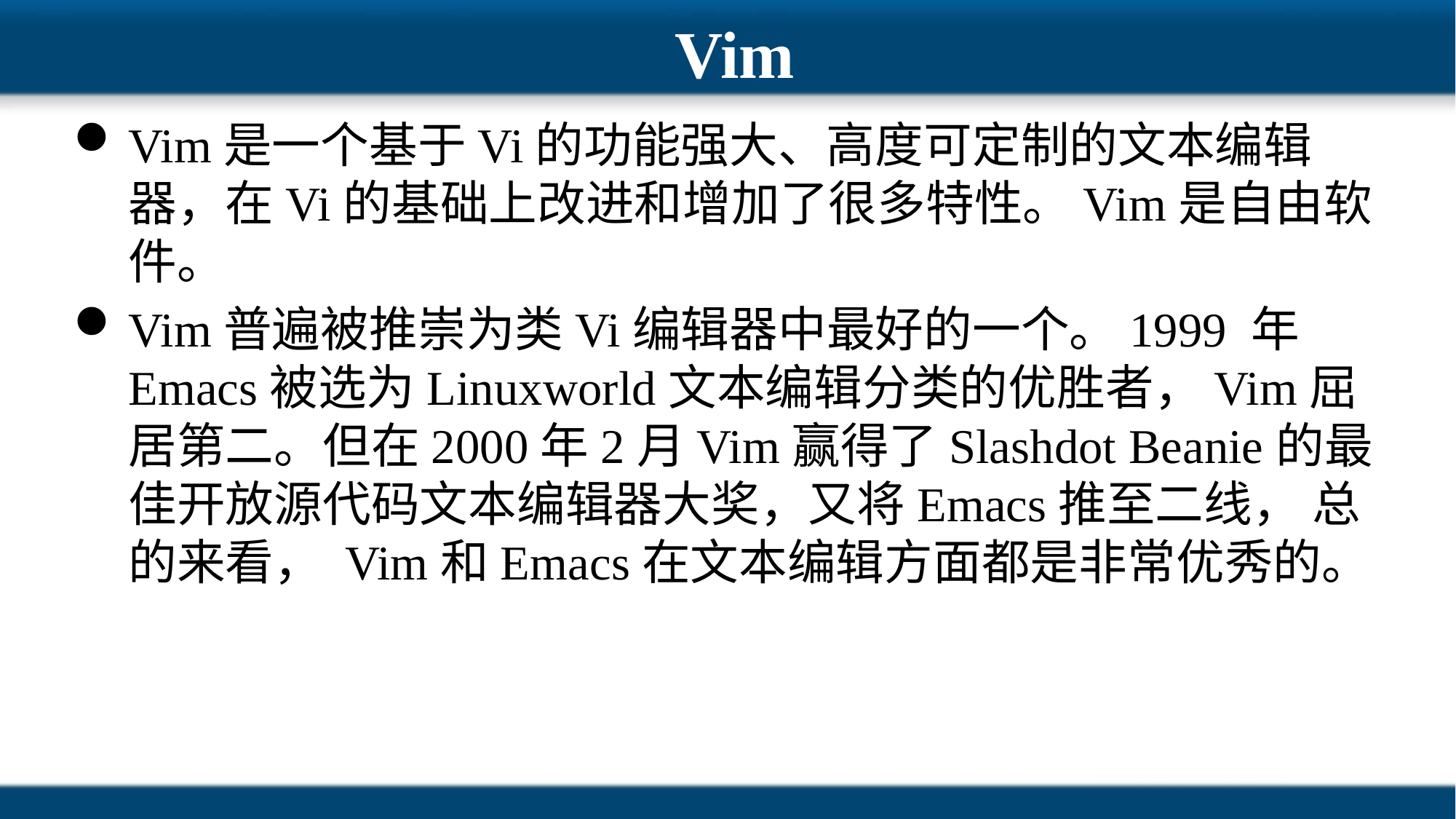

# Vim
Vim是一个基于Vi的功能强大、高度可定制的文本编辑器，在Vi的基础上改进和增加了很多特性。Vim是自由软件。
Vim普遍被推崇为类Vi编辑器中最好的一个。1999 年Emacs被选为Linuxworld文本编辑分类的优胜者，Vim屈居第二。但在2000年2月Vim赢得了Slashdot Beanie的最佳开放源代码文本编辑器大奖，又将Emacs推至二线， 总的来看， Vim和Emacs在文本编辑方面都是非常优秀的。